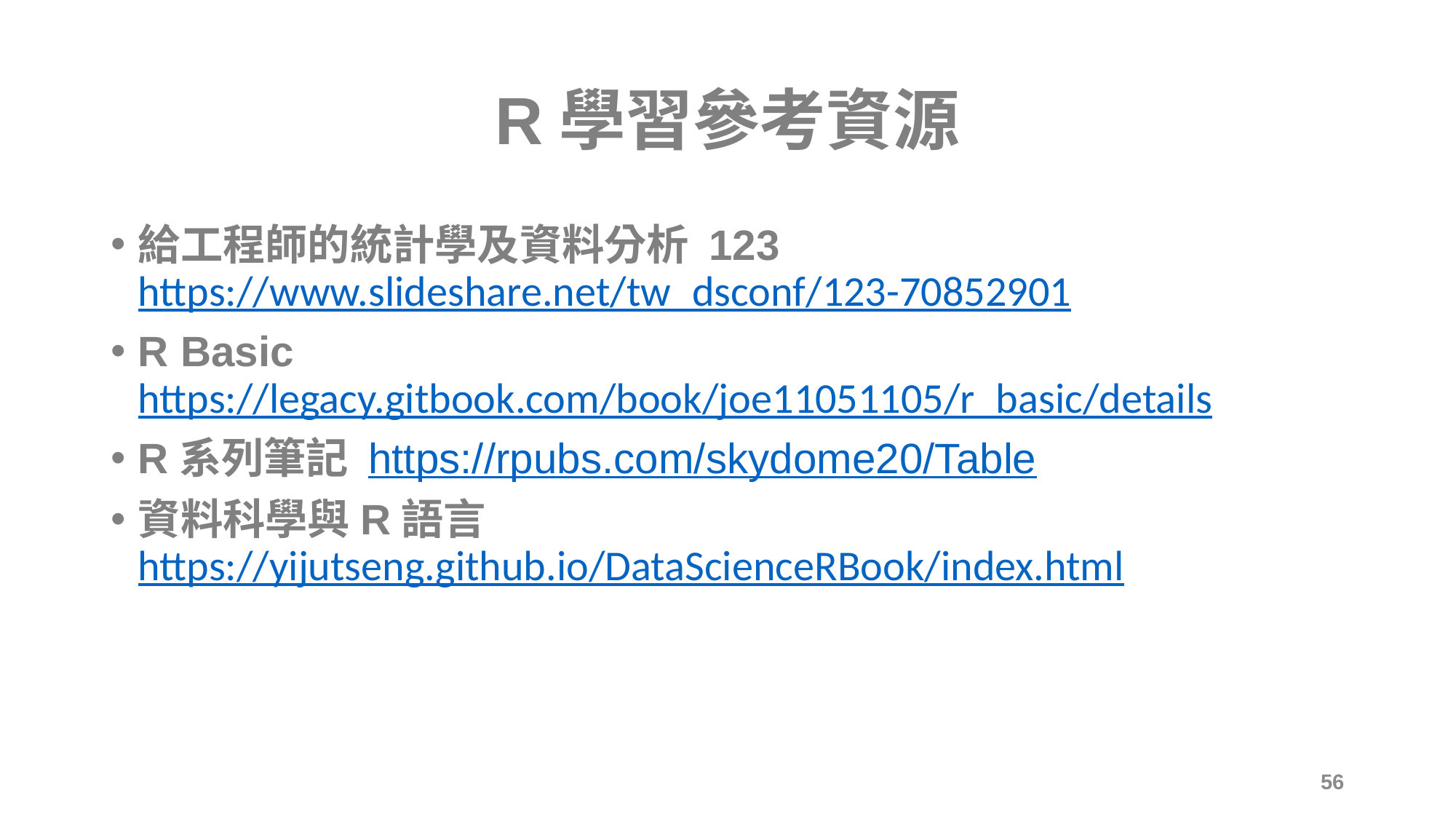

# R學習參考資源
給工程師的統計學及資料分析 123 https://www.slideshare.net/tw_dsconf/123-70852901
R Basic https://legacy.gitbook.com/book/joe11051105/r_basic/details
R系列筆記 https://rpubs.com/skydome20/Table
資料科學與R語言https://yijutseng.github.io/DataScienceRBook/index.html
56